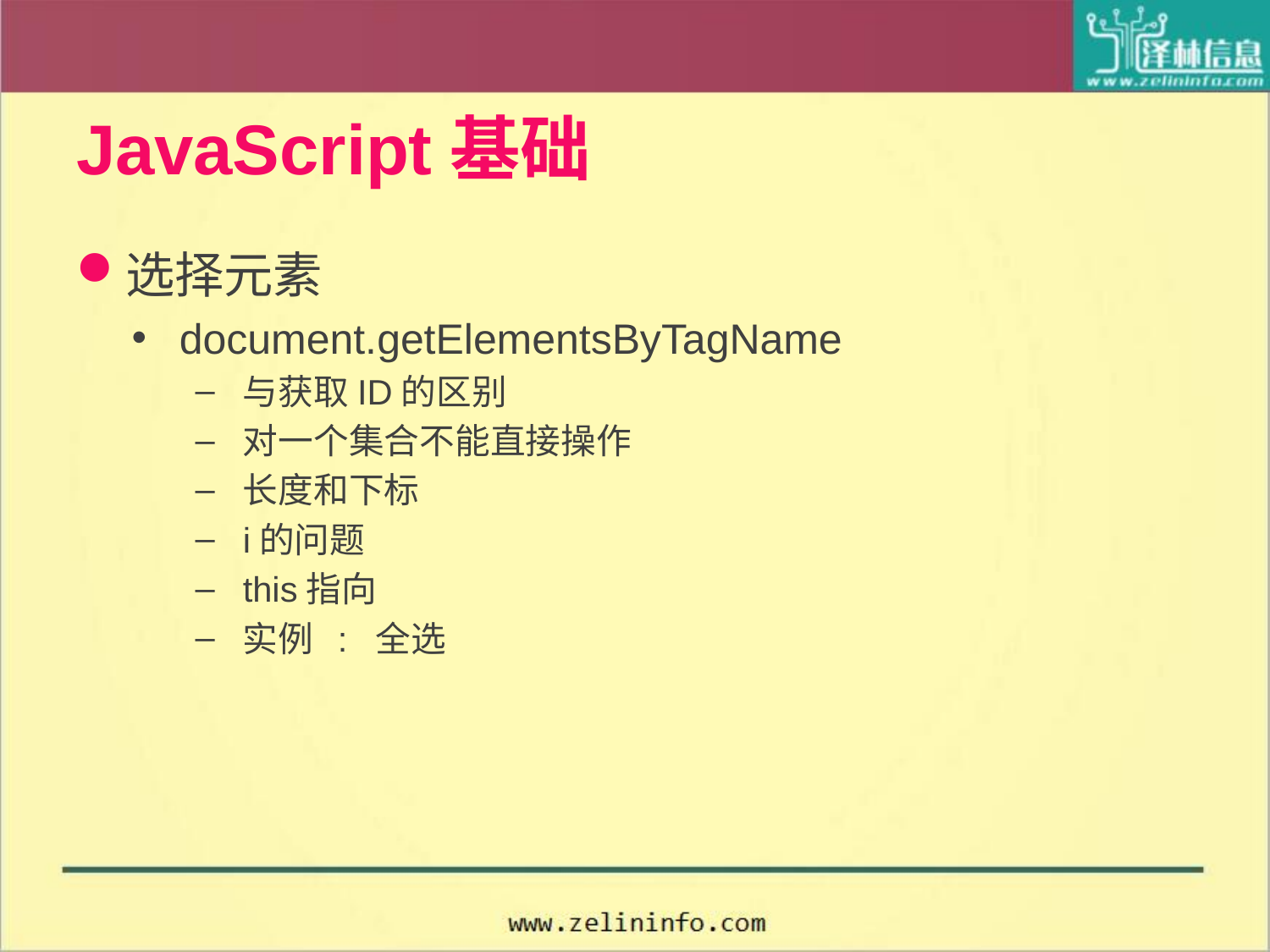

# JavaScript基础
选择元素
document.getElementsByTagName
与获取ID的区别
对一个集合不能直接操作
长度和下标
i的问题
this指向
实例  :  全选